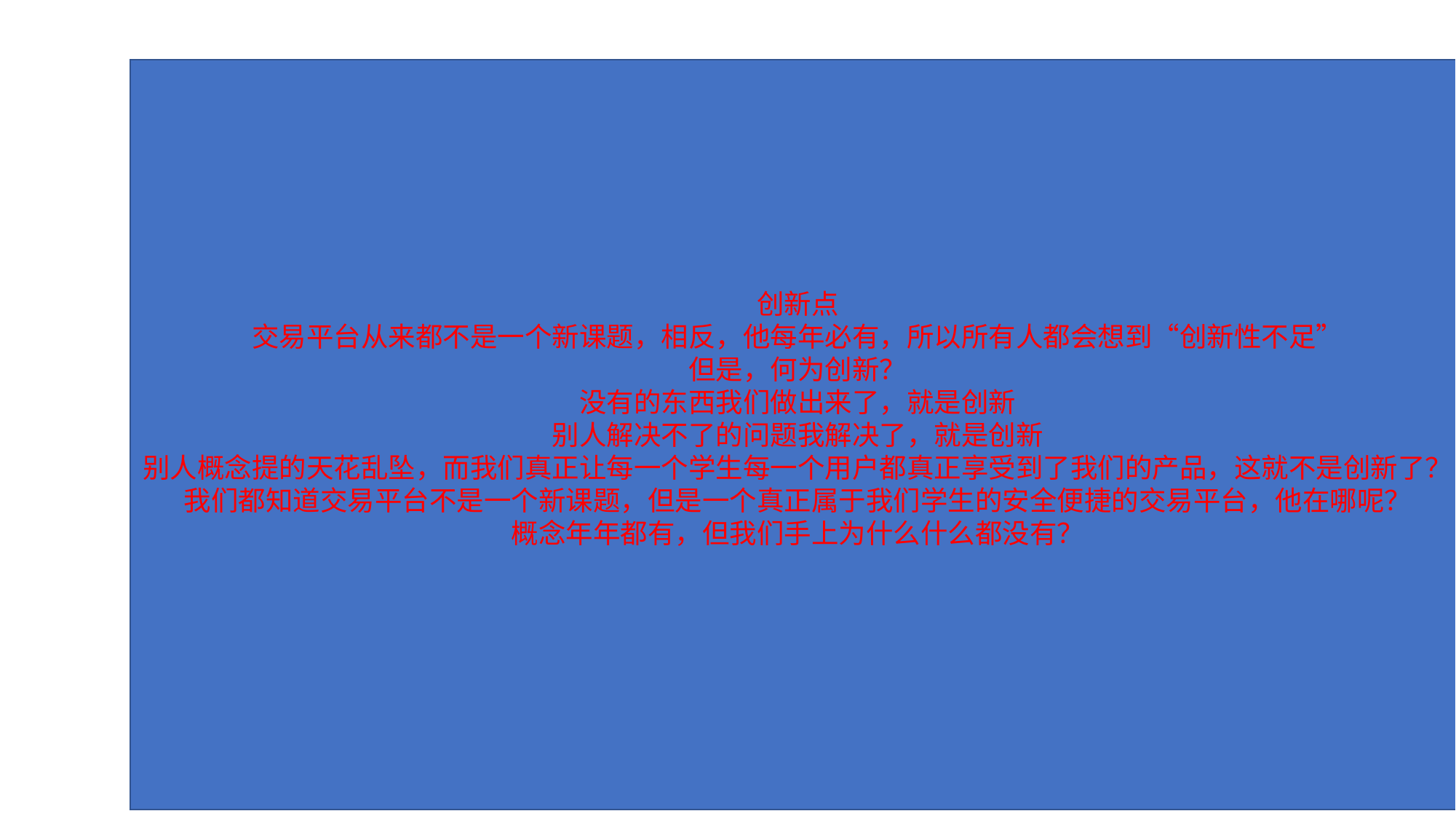

创新点
交易平台从来都不是一个新课题，相反，他每年必有，所以所有人都会想到“创新性不足”
但是，何为创新？
没有的东西我们做出来了，就是创新
别人解决不了的问题我解决了，就是创新
别人概念提的天花乱坠，而我们真正让每一个学生每一个用户都真正享受到了我们的产品，这就不是创新了？
我们都知道交易平台不是一个新课题，但是一个真正属于我们学生的安全便捷的交易平台，他在哪呢？
概念年年都有，但我们手上为什么什么都没有？